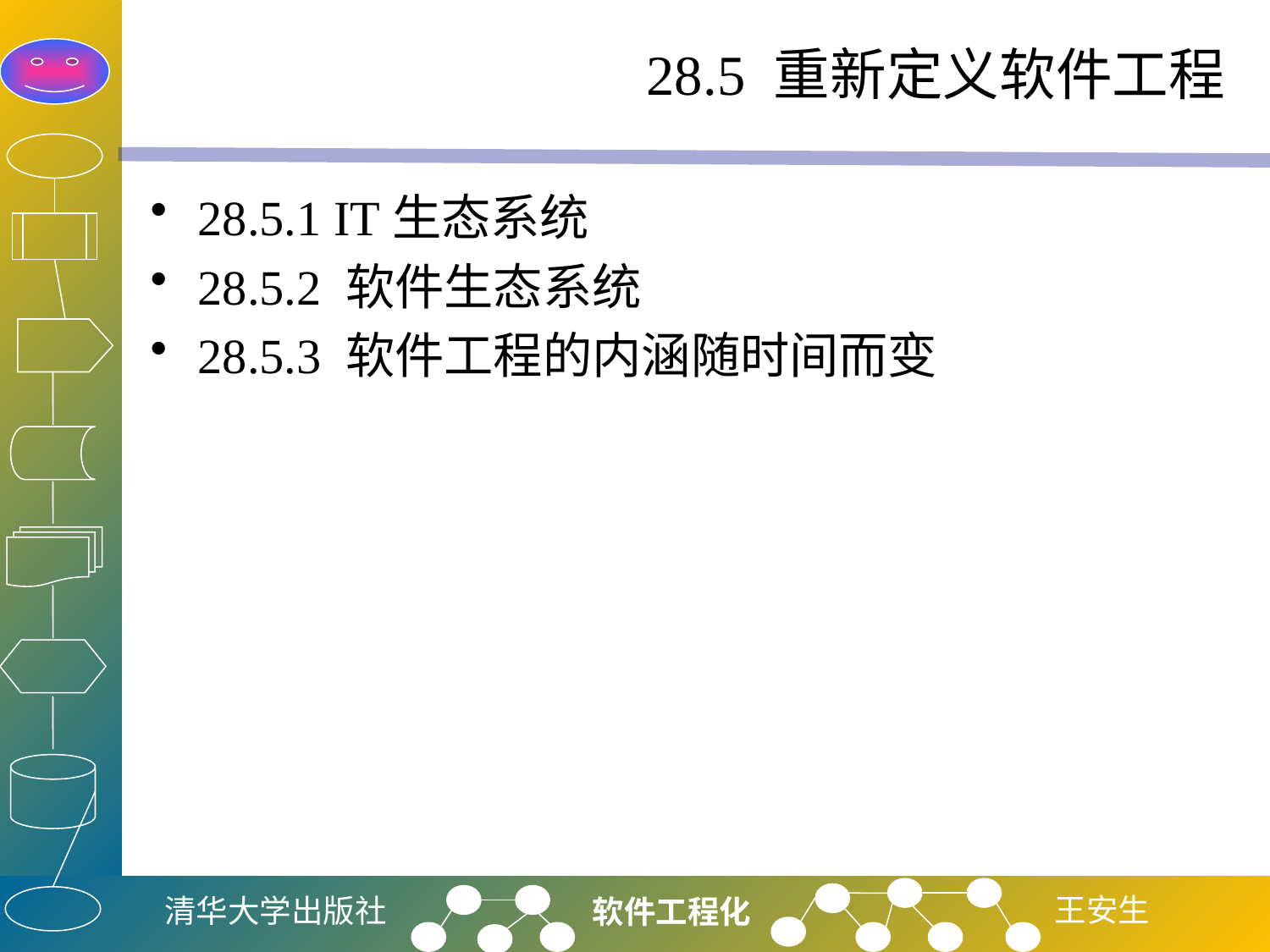

# 28.5 重新定义软件工程
28.5.1 IT生态系统
28.5.2 软件生态系统
28.5.3 软件工程的内涵随时间而变